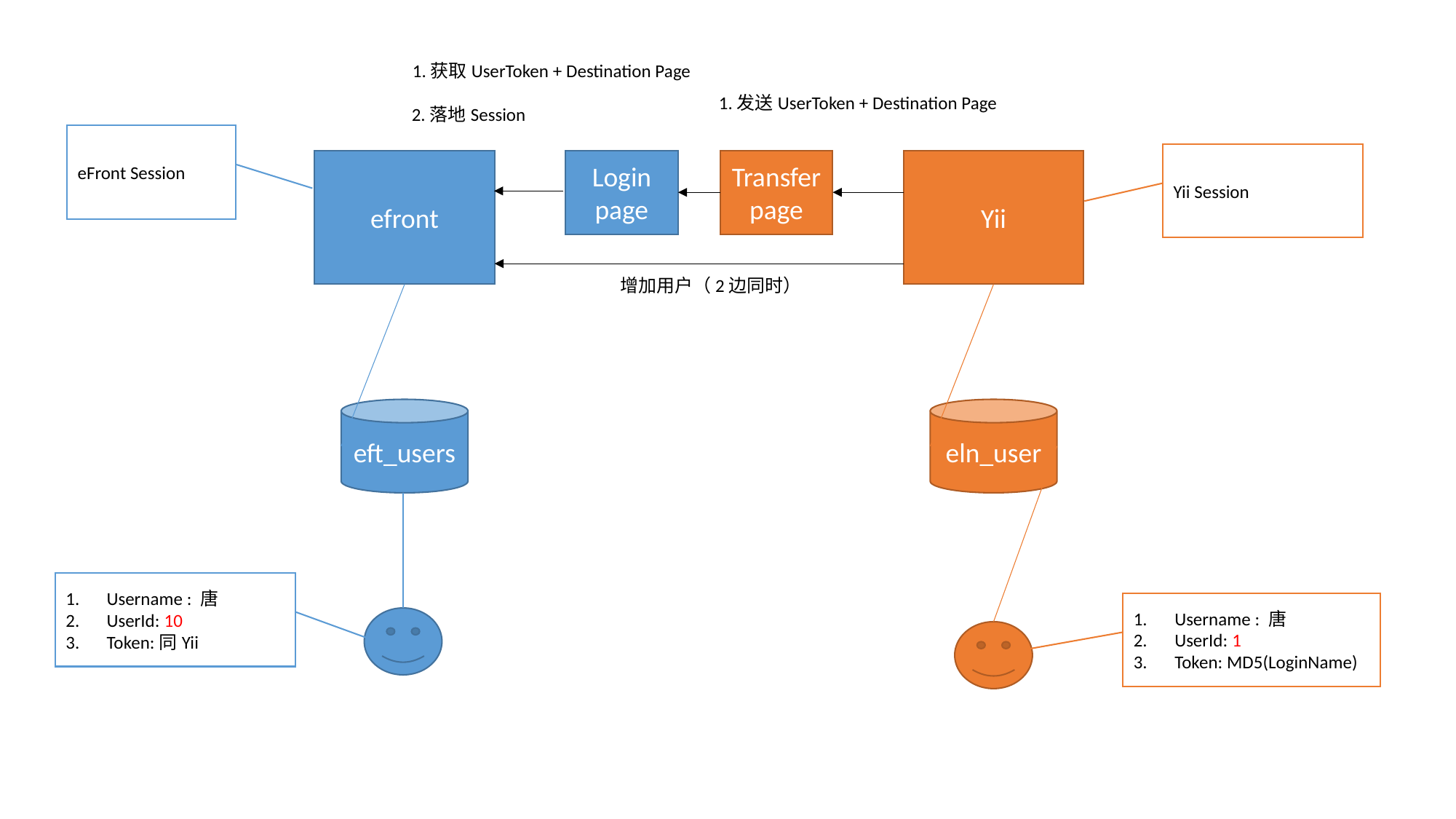

1.获取UserToken + Destination Page
1.发送UserToken + Destination Page
2.落地Session
eFront Session
Yii Session
efront
Login
page
Transfer
page
Yii
增加用户（2边同时）
eft_users
eln_user
Username : 唐
UserId: 10
Token:同Yii
Username : 唐
UserId: 1
Token: MD5(LoginName)